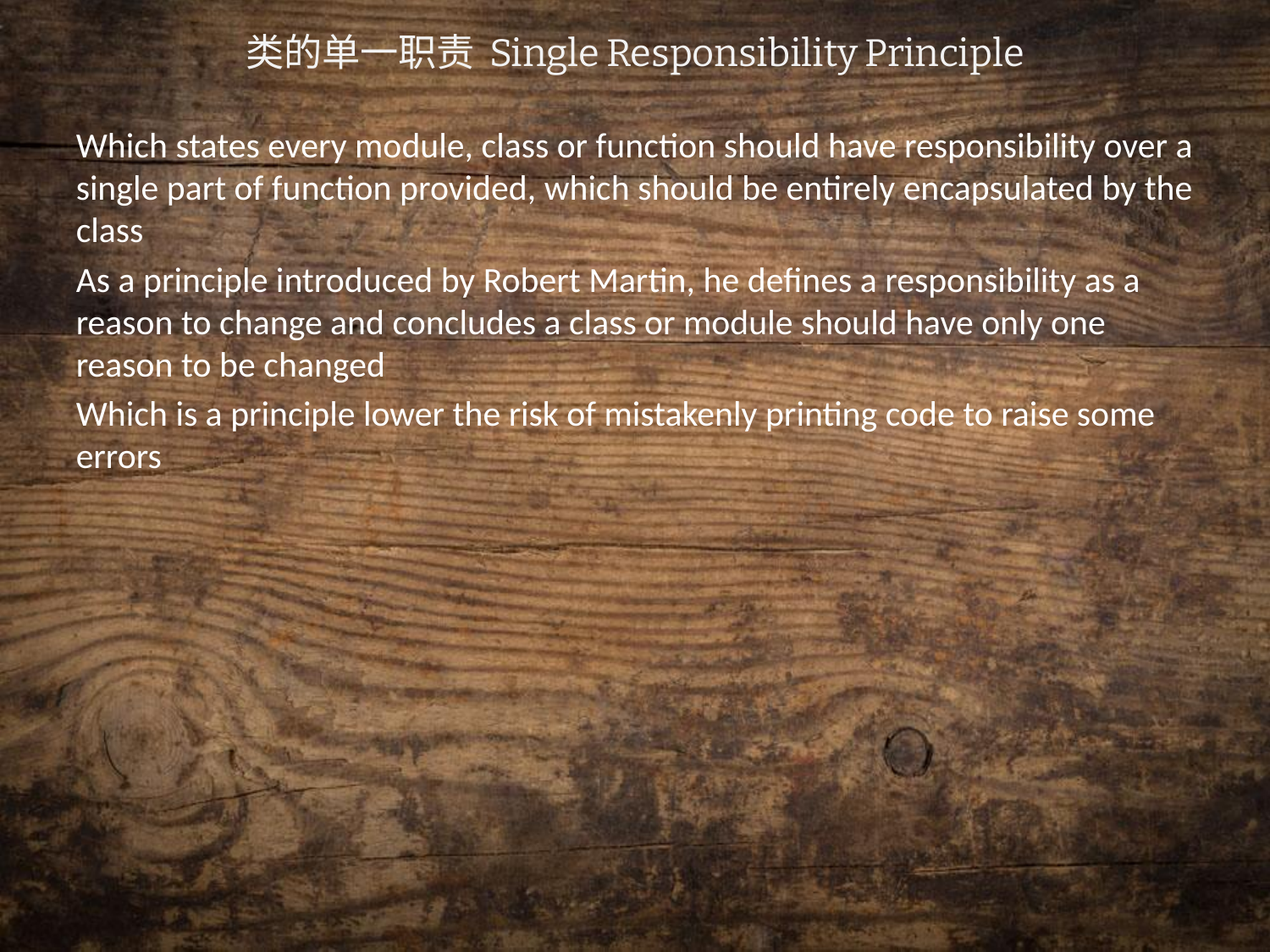

类的单一职责 Single Responsibility Principle
Which states every module, class or function should have responsibility over a single part of function provided, which should be entirely encapsulated by the class
As a principle introduced by Robert Martin, he defines a responsibility as a reason to change and concludes a class or module should have only one reason to be changed
Which is a principle lower the risk of mistakenly printing code to raise some errors